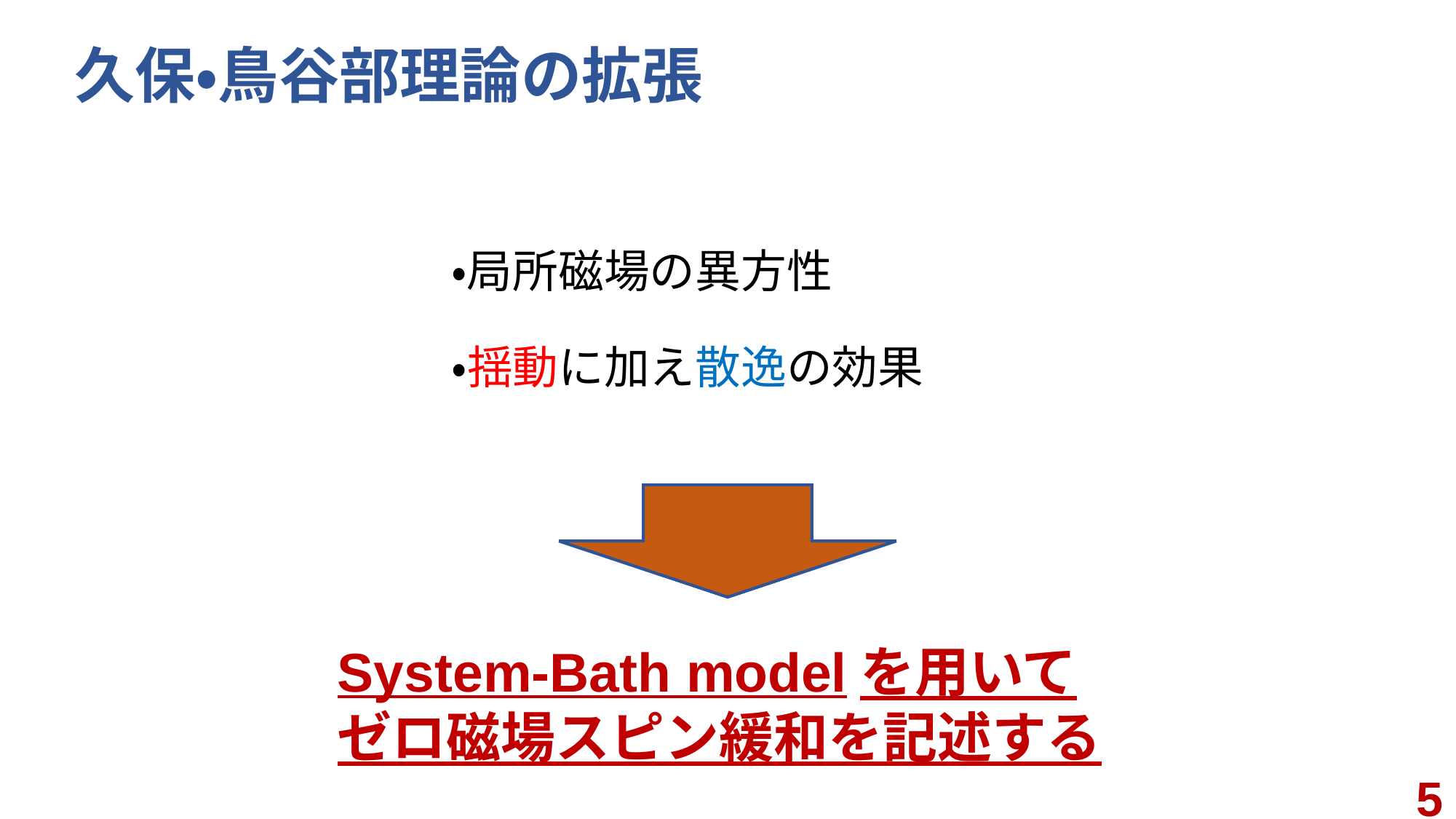

# 久保・鳥谷部理論の拡張
・局所磁場の異方性
・揺動に加え散逸の効果

System-Bath modelを用いて
ゼロ磁場スピン緩和を記述する
5